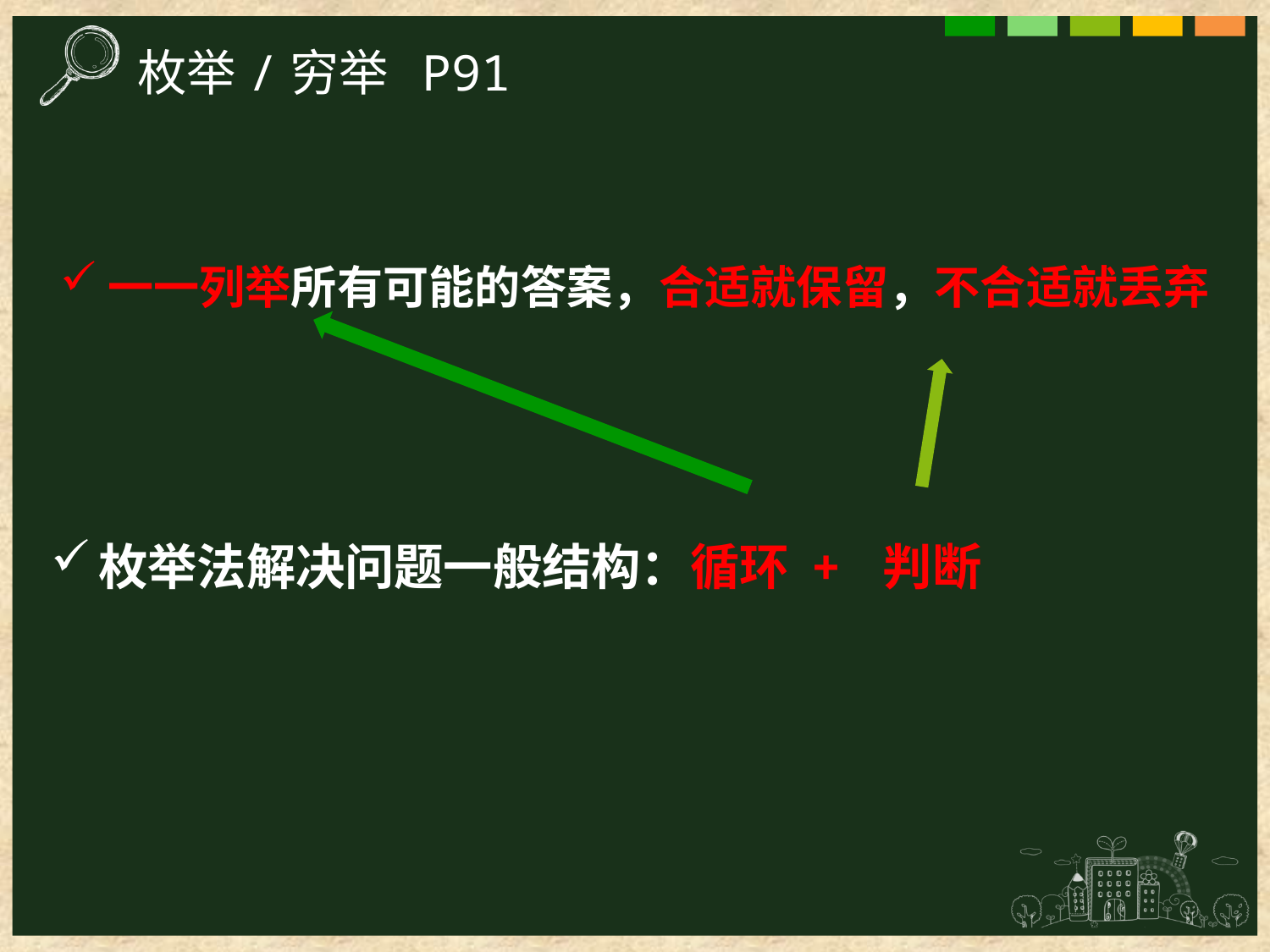

枚举/穷举  P91

一一列举所有可能的答案，合适就保留，不合适就丢弃

枚举法解决问题一般结构：循环 + 判断